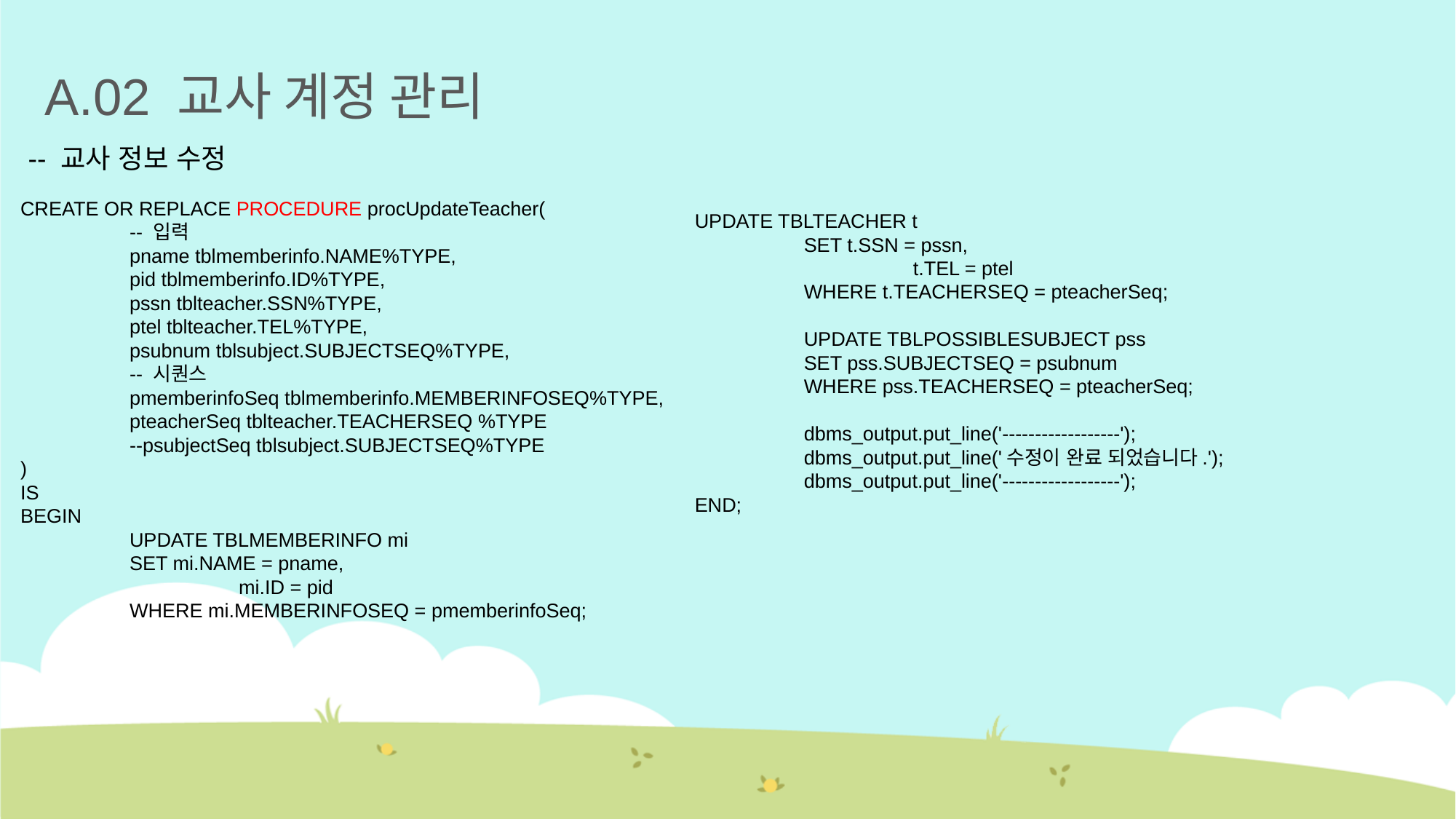

A.02 교사 계정 관리
 -- 교사 정보 수정

CREATE OR REPLACE PROCEDURE procUpdateTeacher(
	-- 입력
	pname tblmemberinfo.NAME%TYPE,
	pid tblmemberinfo.ID%TYPE,
	pssn tblteacher.SSN%TYPE,
	ptel tblteacher.TEL%TYPE,
	psubnum tblsubject.SUBJECTSEQ%TYPE,
	-- 시퀀스
	pmemberinfoSeq tblmemberinfo.MEMBERINFOSEQ%TYPE,
	pteacherSeq tblteacher.TEACHERSEQ %TYPE
	--psubjectSeq tblsubject.SUBJECTSEQ%TYPE
)
IS
BEGIN
	UPDATE TBLMEMBERINFO mi
	SET mi.NAME = pname,
		mi.ID = pid
	WHERE mi.MEMBERINFOSEQ = pmemberinfoSeq;

UPDATE TBLTEACHER t
	SET t.SSN = pssn,
		t.TEL = ptel
	WHERE t.TEACHERSEQ = pteacherSeq;

	UPDATE TBLPOSSIBLESUBJECT pss
	SET pss.SUBJECTSEQ = psubnum
	WHERE pss.TEACHERSEQ = pteacherSeq;

	dbms_output.put_line('------------------');
	dbms_output.put_line('수정이 완료 되었습니다.');
	dbms_output.put_line('------------------');
END;